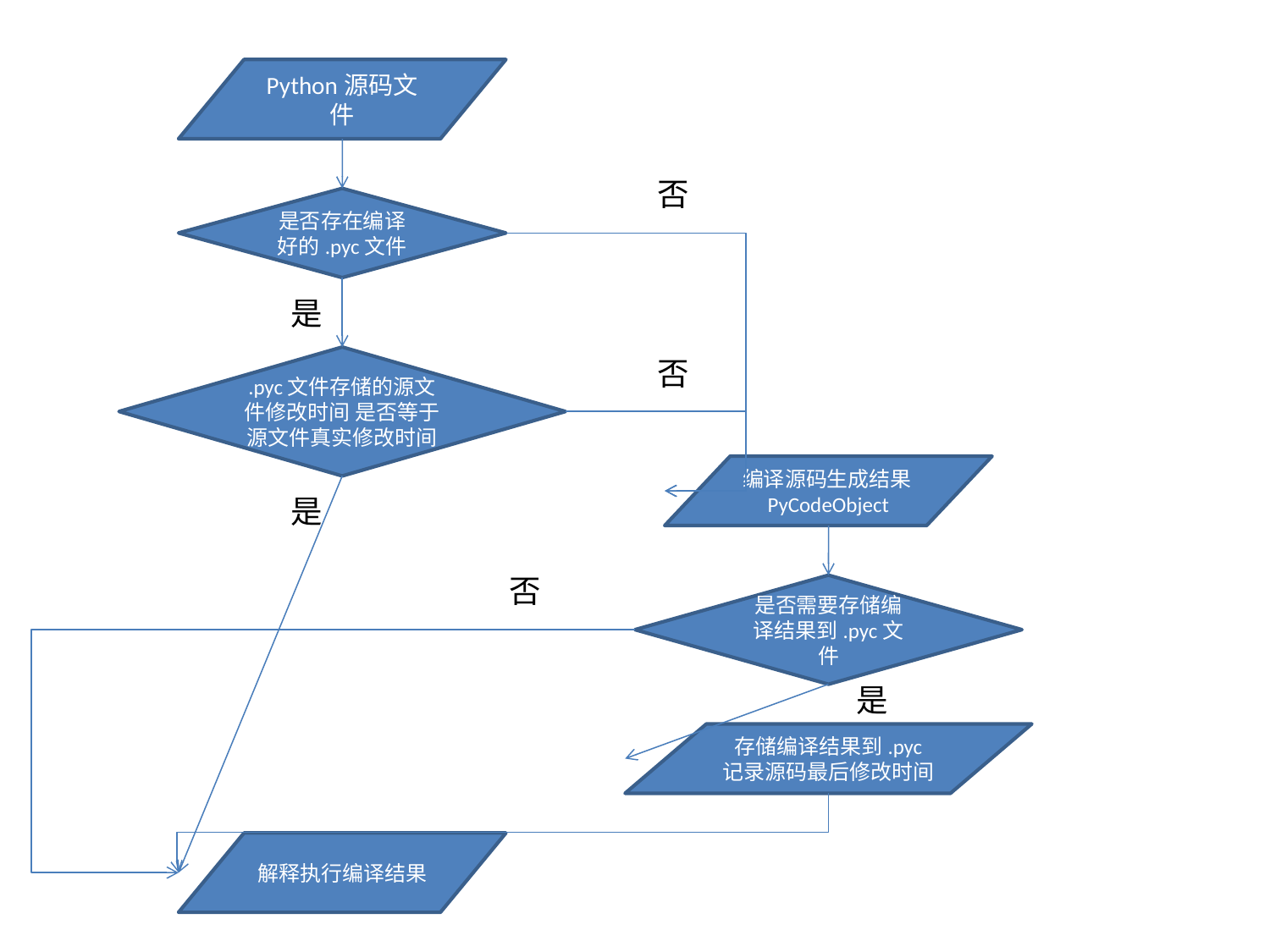

Python源码文件
否
是否存在编译好的.pyc文件
是
.pyc文件存储的源文件修改时间 是否等于 源文件真实修改时间
否
编译源码生成结果PyCodeObject
是
否
是否需要存储编译结果到.pyc文件
是
存储编译结果到.pyc
记录源码最后修改时间
解释执行编译结果